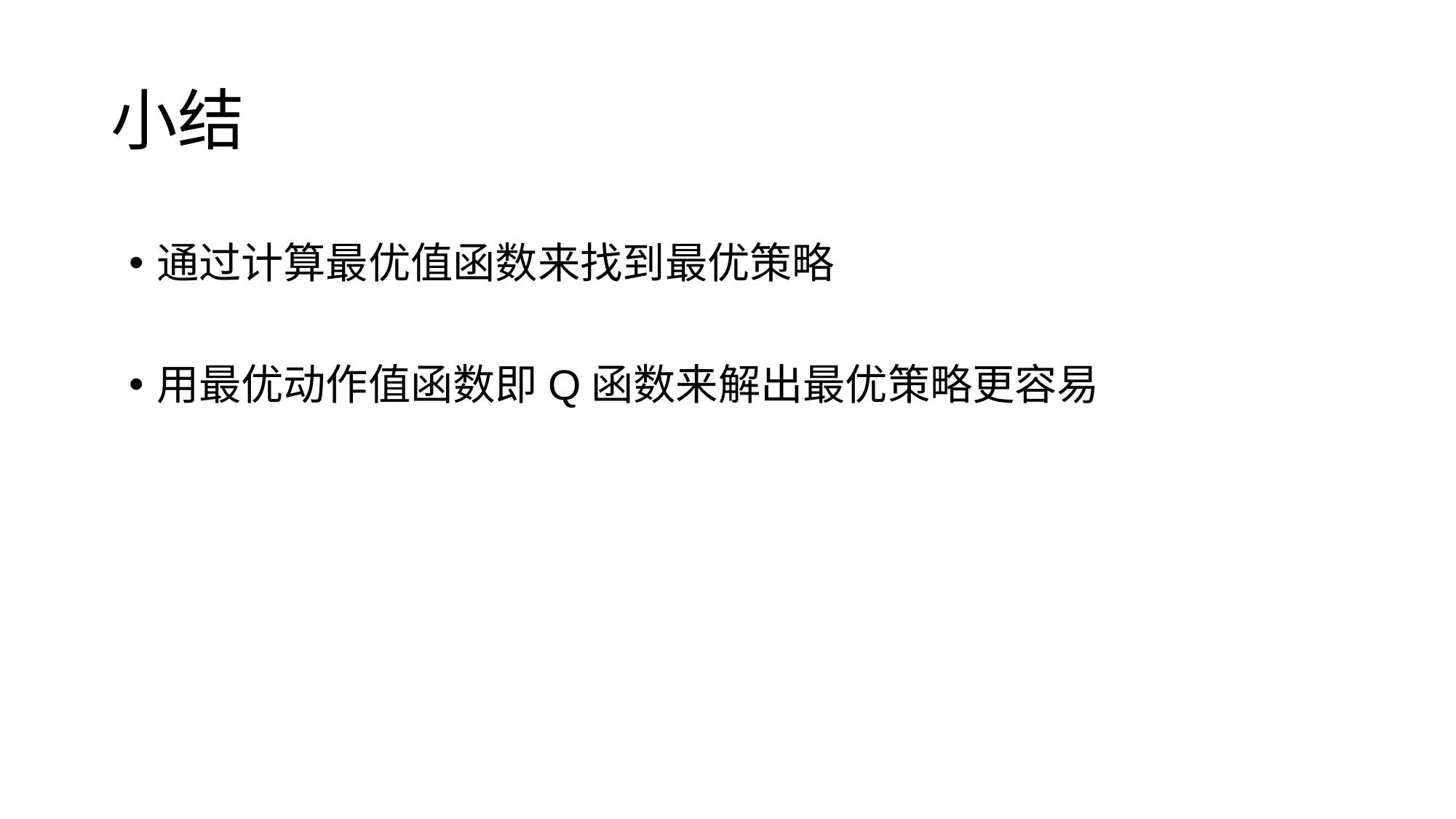

# 小结

通过计算最优值函数来找到最优策略

用最优动作值函数即Q函数来解出最优策略更容易